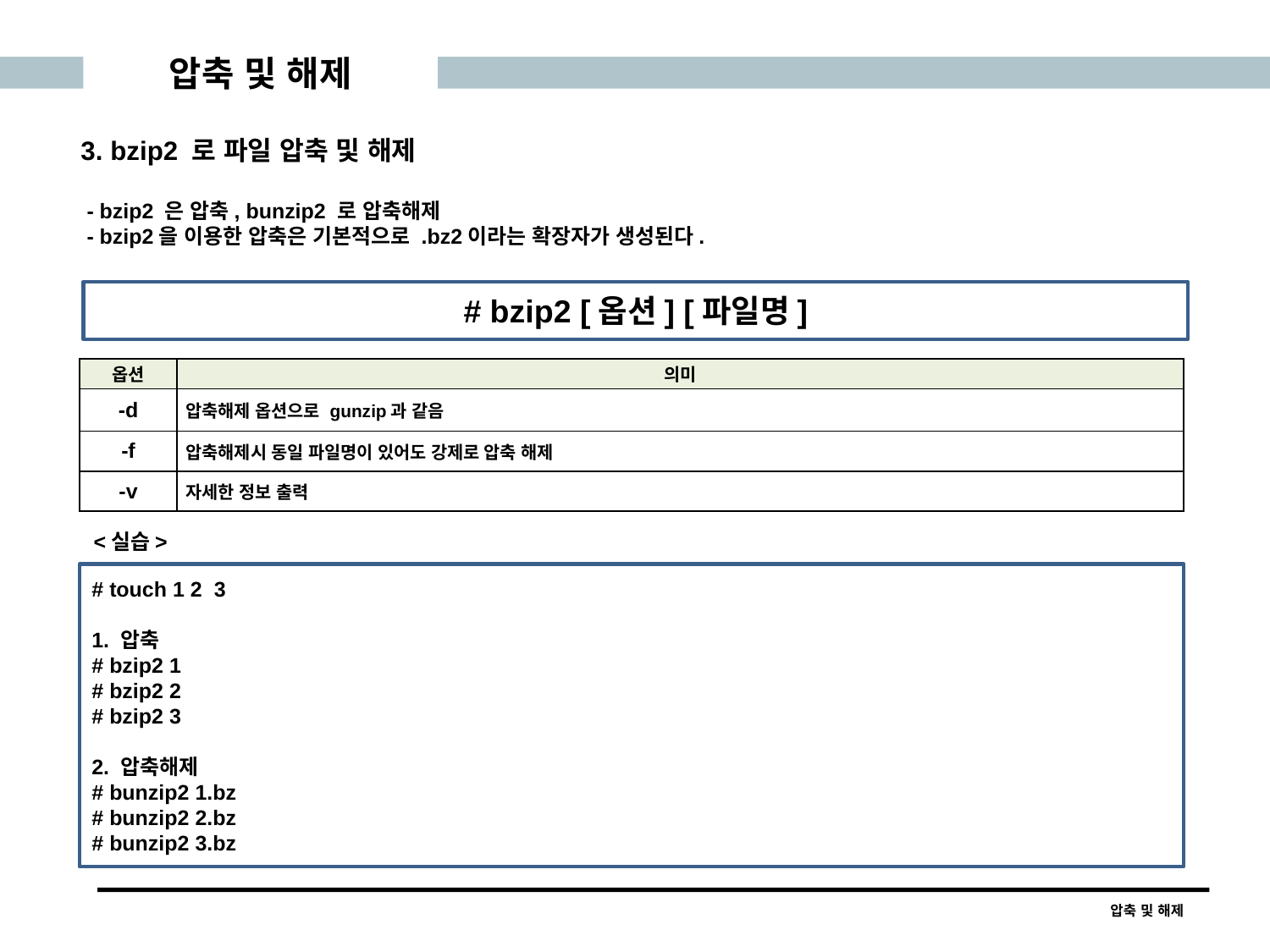

압축 및 해제

3. bzip2 로 파일 압축 및 해제

 - bzip2 은 압축, bunzip2 로 압축해제
 - bzip2을 이용한 압축은 기본적으로 .bz2이라는 확장자가 생성된다.
# bzip2 [옵션] [파일명]
| 옵션 | 의미 |
| --- | --- |
| -d | 압축해제 옵션으로 gunzip과 같음 |
| -f | 압축해제시 동일 파일명이 있어도 강제로 압축 해제 |
| -v | 자세한 정보 출력 |
<실습>
# touch 1 2  3

1. 압축
# bzip2 1
# bzip2 2
# bzip2 3

2. 압축해제
# bunzip2 1.bz
# bunzip2 2.bz
# bunzip2 3.bz

압축 및 해제